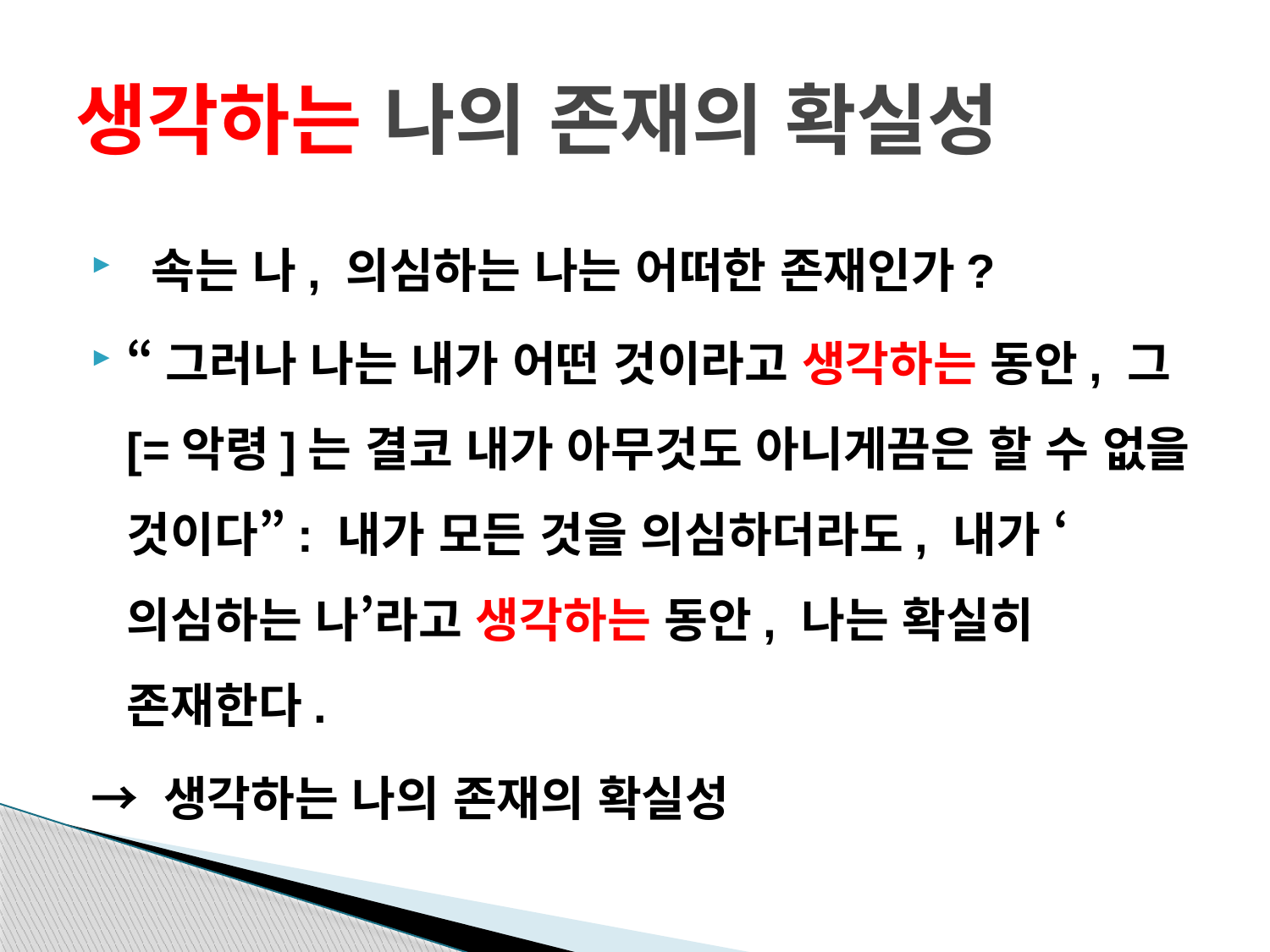

# 생각하는 나의 존재의 확실성
 속는 나, 의심하는 나는 어떠한 존재인가?
“그러나 나는 내가 어떤 것이라고 생각하는 동안, 그[=악령]는 결코 내가 아무것도 아니게끔은 할 수 없을 것이다”: 내가 모든 것을 의심하더라도, 내가 ‘의심하는 나’라고 생각하는 동안, 나는 확실히 존재한다.
→ 생각하는 나의 존재의 확실성